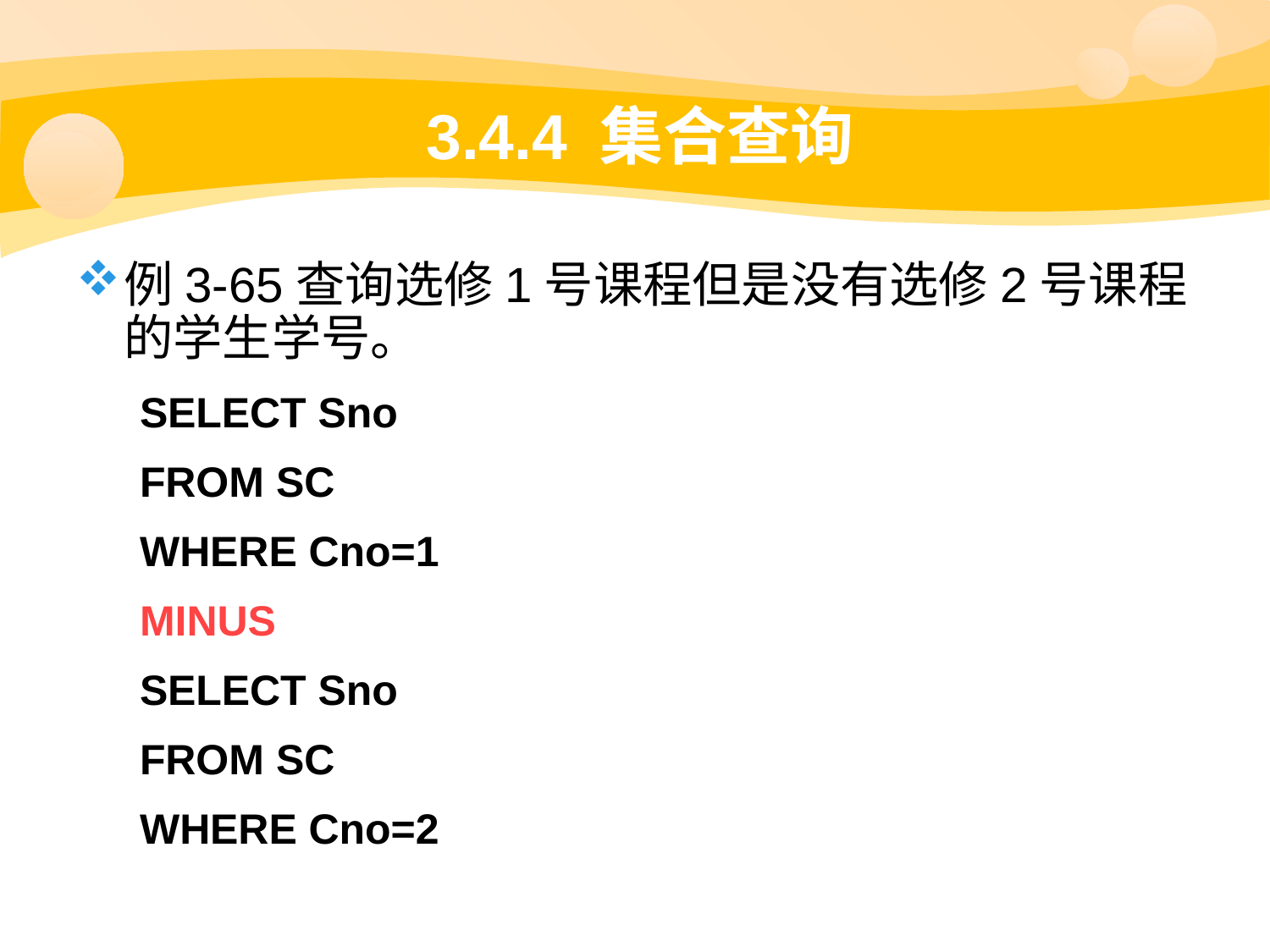

# 3.4.4 集合查询
例3-65查询选修1号课程但是没有选修2号课程的学生学号。
SELECT Sno
FROM SC
WHERE Cno=1
MINUS
SELECT Sno
FROM SC
WHERE Cno=2